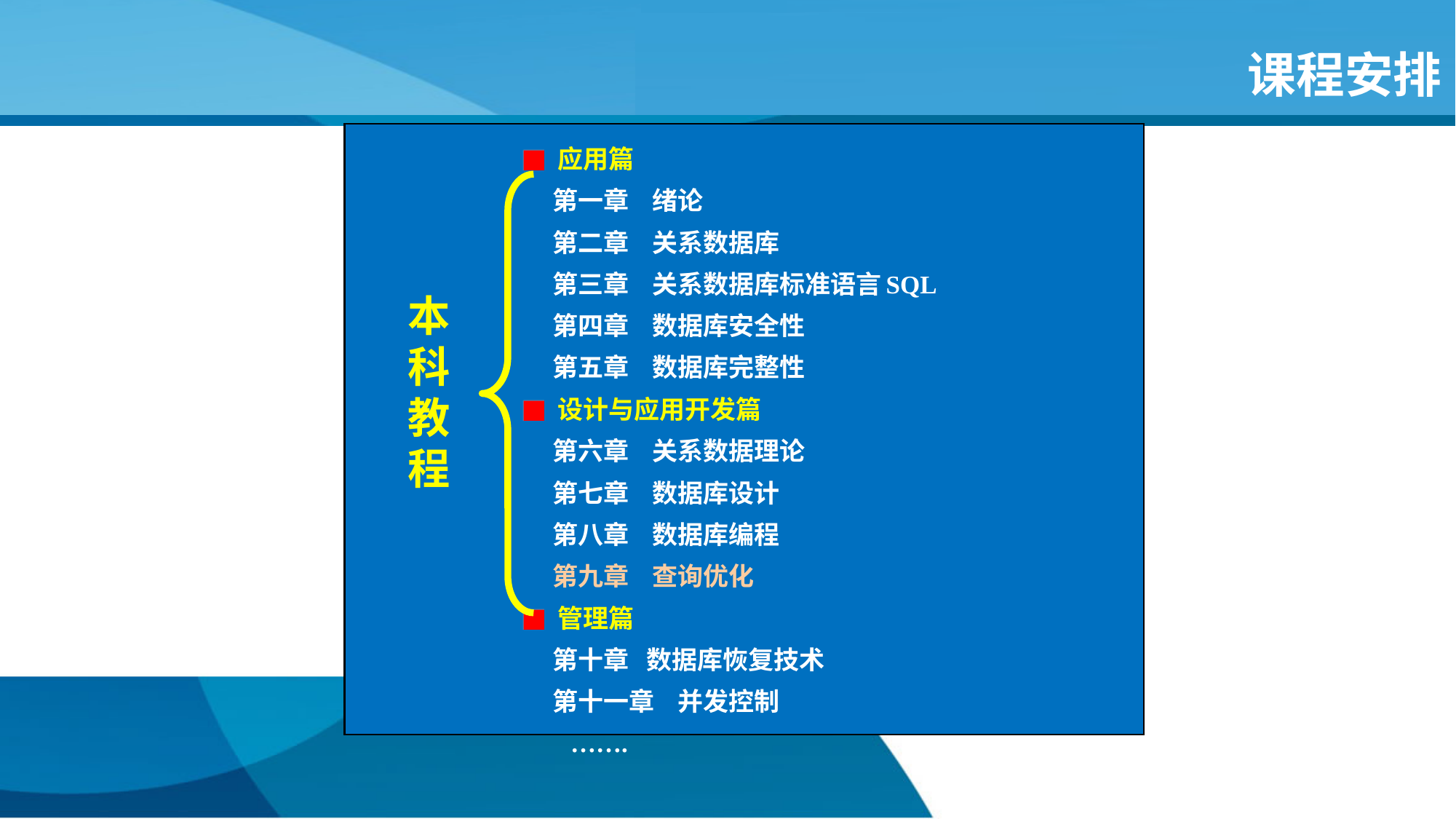

# 课程安排

应用篇
     第一章    绪论
     第二章    关系数据库
     第三章    关系数据库标准语言SQL
     第四章    数据库安全性
     第五章    数据库完整性
设计与应用开发篇
     第六章    关系数据理论
     第七章    数据库设计
     第八章    数据库编程
     第九章    查询优化
管理篇
     第十章   数据库恢复技术
     第十一章    并发控制
…….

本科教程